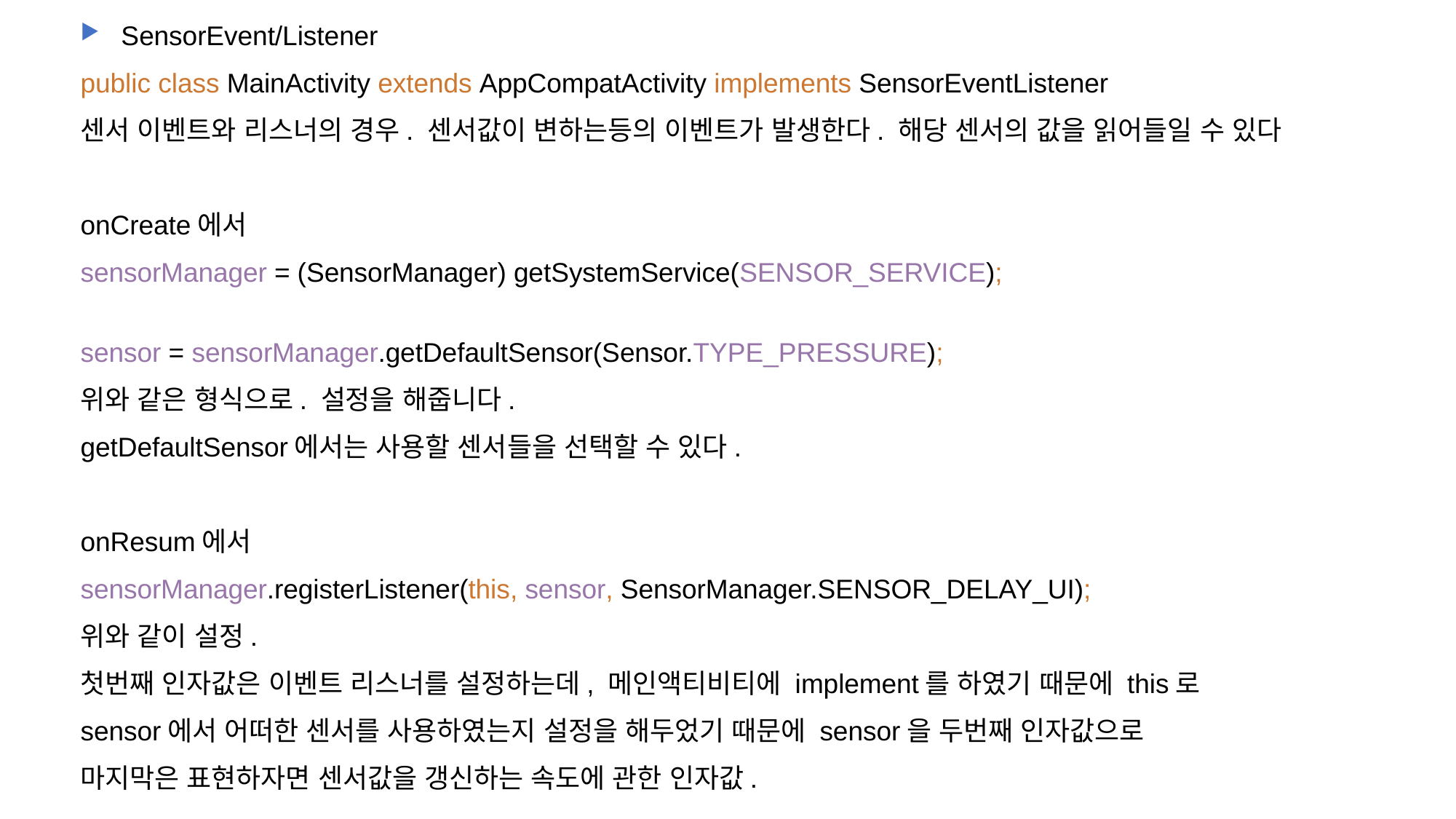

SensorEvent/Listener
public class MainActivity extends AppCompatActivity implements SensorEventListener
센서 이벤트와 리스너의 경우. 센서값이 변하는등의 이벤트가 발생한다. 해당 센서의 값을 읽어들일 수 있다

onCreate에서
sensorManager = (SensorManager) getSystemService(SENSOR_SERVICE);
sensor = sensorManager.getDefaultSensor(Sensor.TYPE_PRESSURE);
위와 같은 형식으로. 설정을 해줍니다.
getDefaultSensor에서는 사용할 센서들을 선택할 수 있다.

onResum에서
sensorManager.registerListener(this, sensor, SensorManager.SENSOR_DELAY_UI);
위와 같이 설정.
첫번째 인자값은 이벤트 리스너를 설정하는데, 메인액티비티에 implement를 하였기 때문에 this로
sensor에서 어떠한 센서를 사용하였는지 설정을 해두었기 때문에 sensor을 두번째 인자값으로
마지막은 표현하자면 센서값을 갱신하는 속도에 관한 인자값.